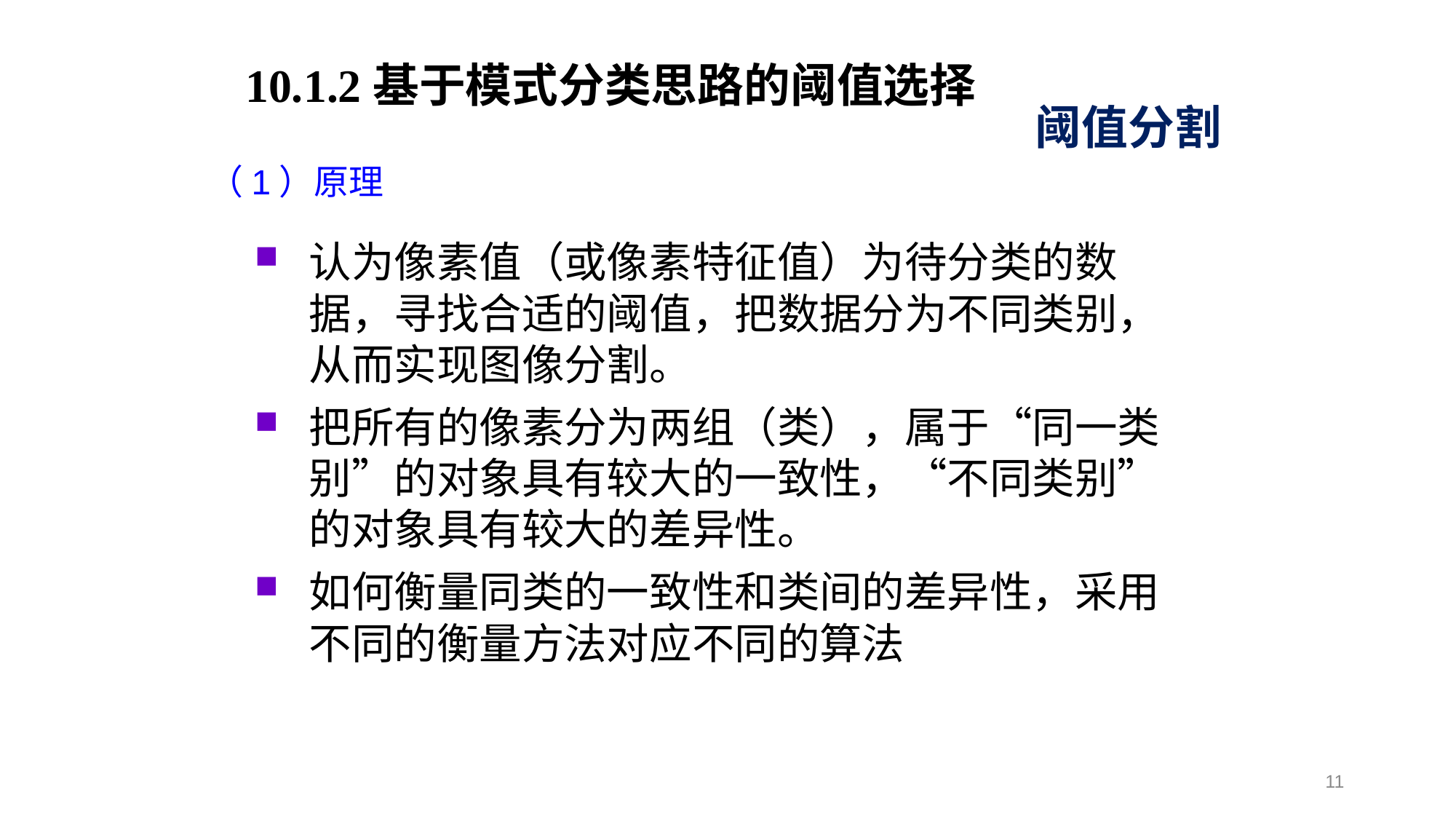

10.1.2基于模式分类思路的阈值选择
阈值分割
（1）原理
认为像素值（或像素特征值）为待分类的数据，寻找合适的阈值，把数据分为不同类别，从而实现图像分割。
把所有的像素分为两组（类），属于“同一类别”的对象具有较大的一致性，“不同类别”的对象具有较大的差异性。
如何衡量同类的一致性和类间的差异性，采用不同的衡量方法对应不同的算法
11